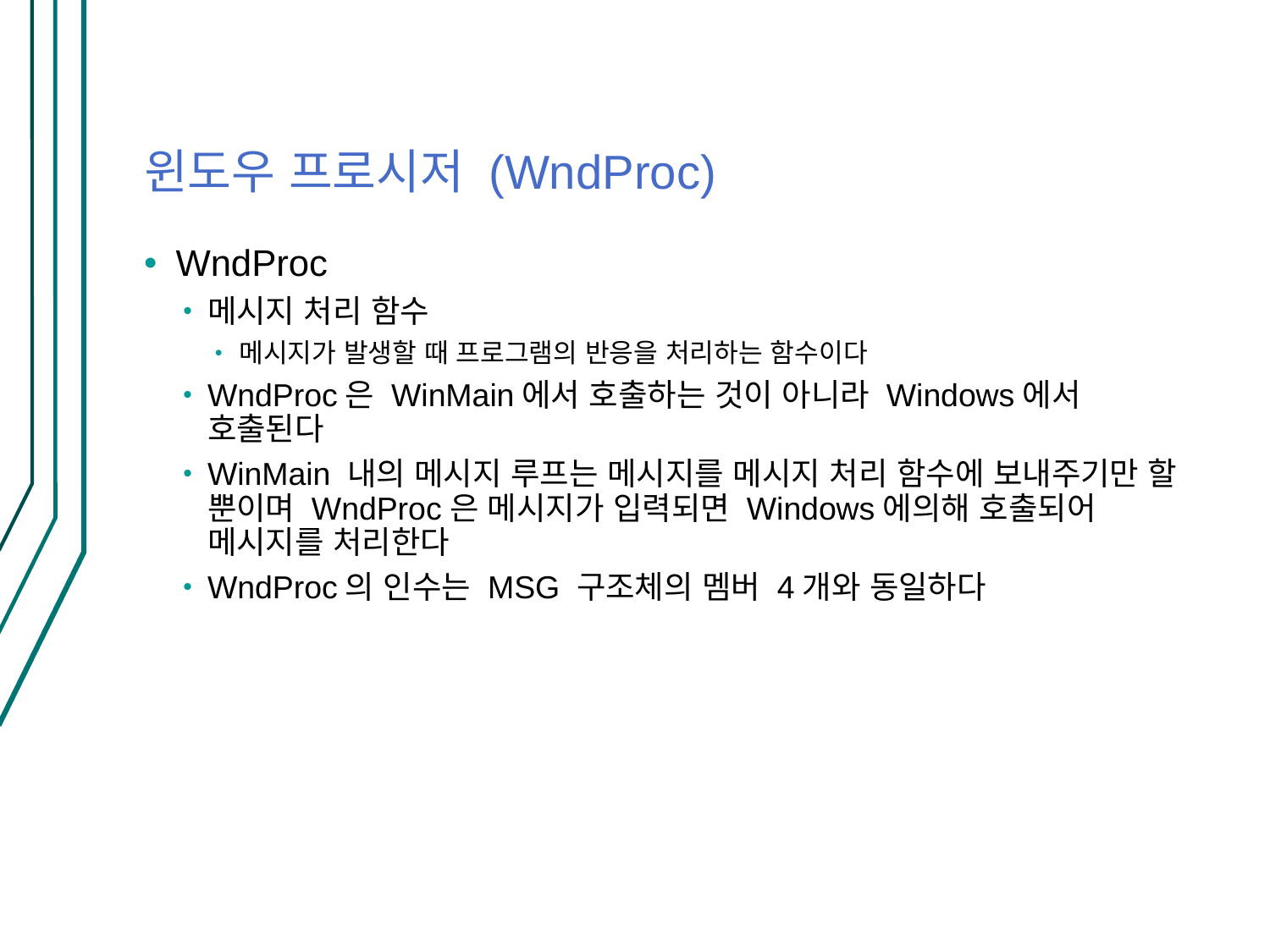

# 윈도우 프로시저 (WndProc)
WndProc
메시지 처리 함수
메시지가 발생할 때 프로그램의 반응을 처리하는 함수이다
WndProc은 WinMain에서 호출하는 것이 아니라 Windows에서 호출된다
WinMain 내의 메시지 루프는 메시지를 메시지 처리 함수에 보내주기만 할 뿐이며 WndProc은 메시지가 입력되면 Windows에의해 호출되어 메시지를 처리한다
WndProc의 인수는 MSG 구조체의 멤버 4개와 동일하다